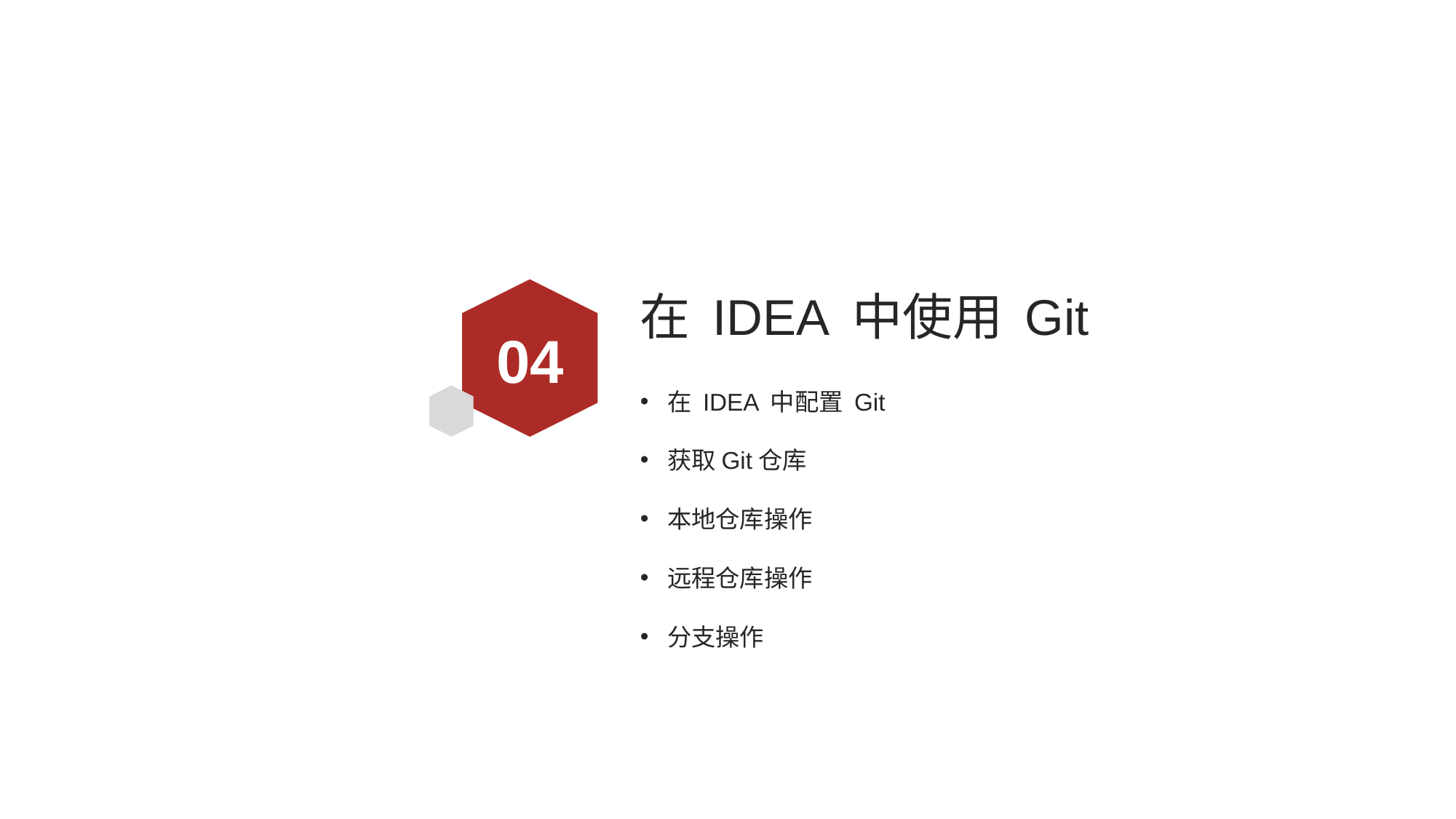

# 在 IDEA 中使用 Git
04
在 IDEA 中配置 Git
获取Git仓库
本地仓库操作
远程仓库操作
分支操作